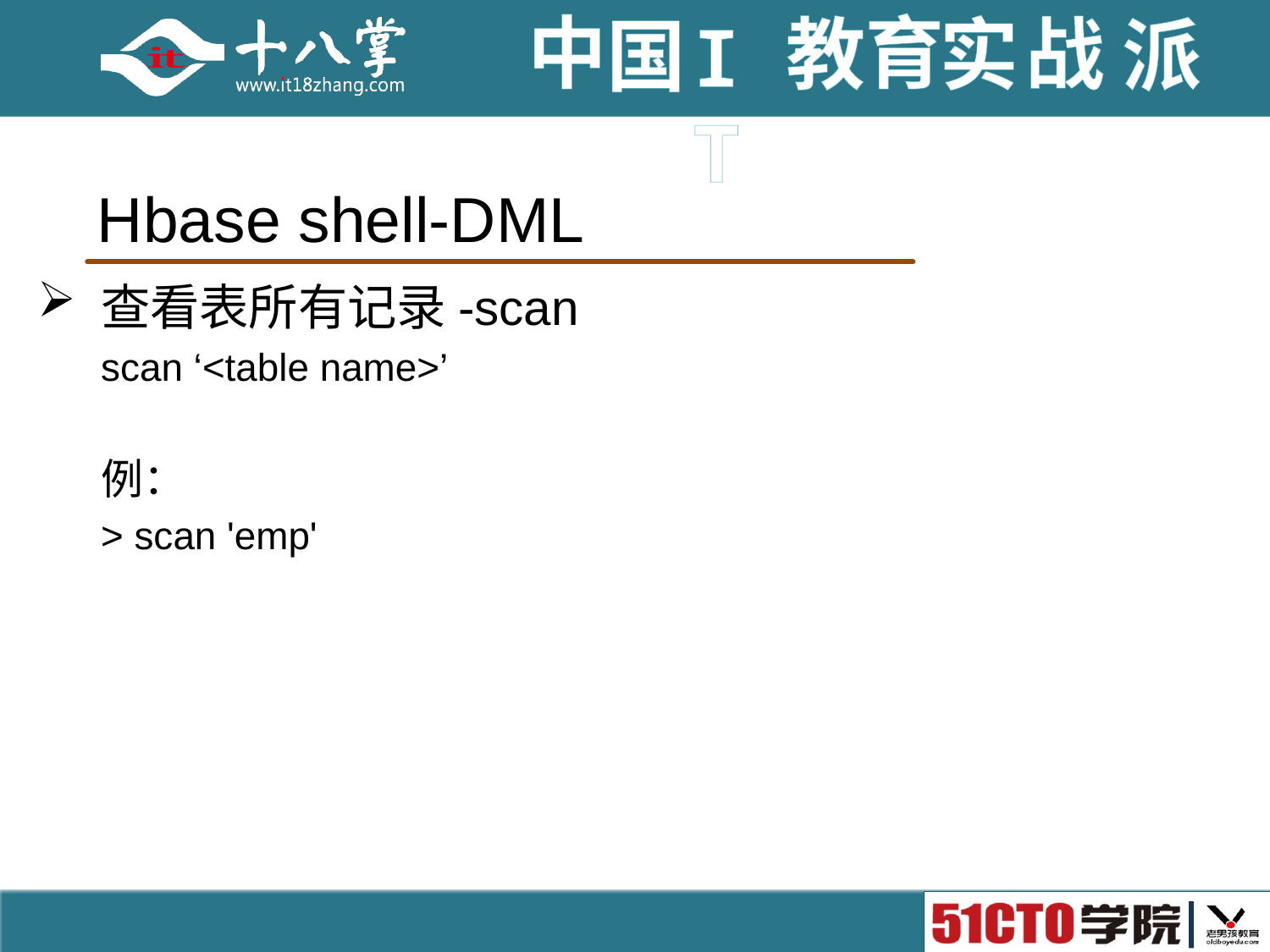

# Hbase shell-DML
查看表所有记录-scan
scan ‘<table name>’

例：
> scan 'emp'